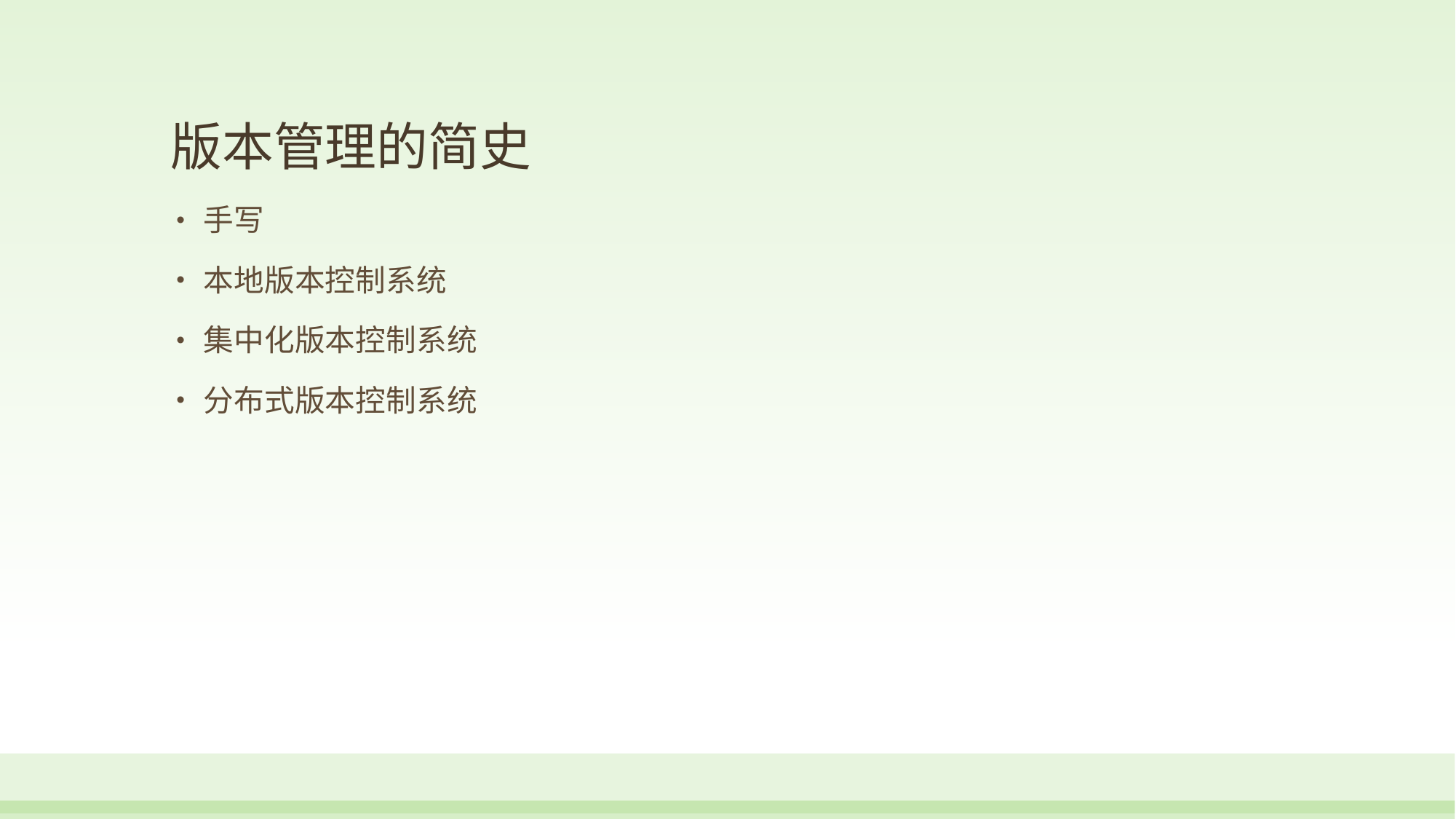

# 版本管理的简史
手写
本地版本控制系统
集中化版本控制系统
分布式版本控制系统